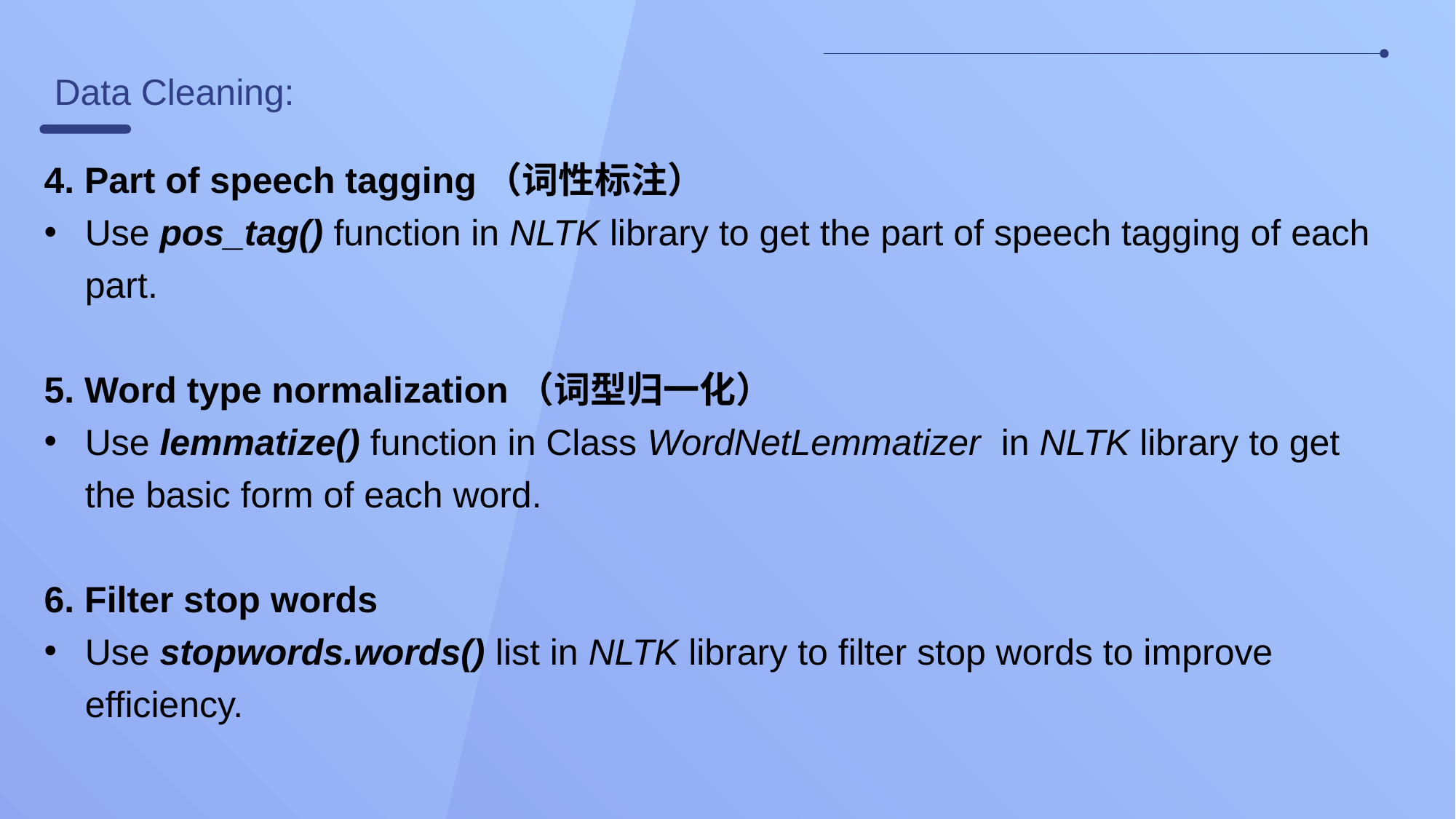

Data Cleaning:

4. Part of speech tagging（词性标注）
Use pos_tag() function in NLTK library to get the part of speech tagging of each part.

5. Word type normalization（词型归一化）
Use lemmatize() function in Class WordNetLemmatizer  in NLTK library to get the basic form of each word.

6. Filter stop words
Use stopwords.words() list in NLTK library to filter stop words to improve efficiency.